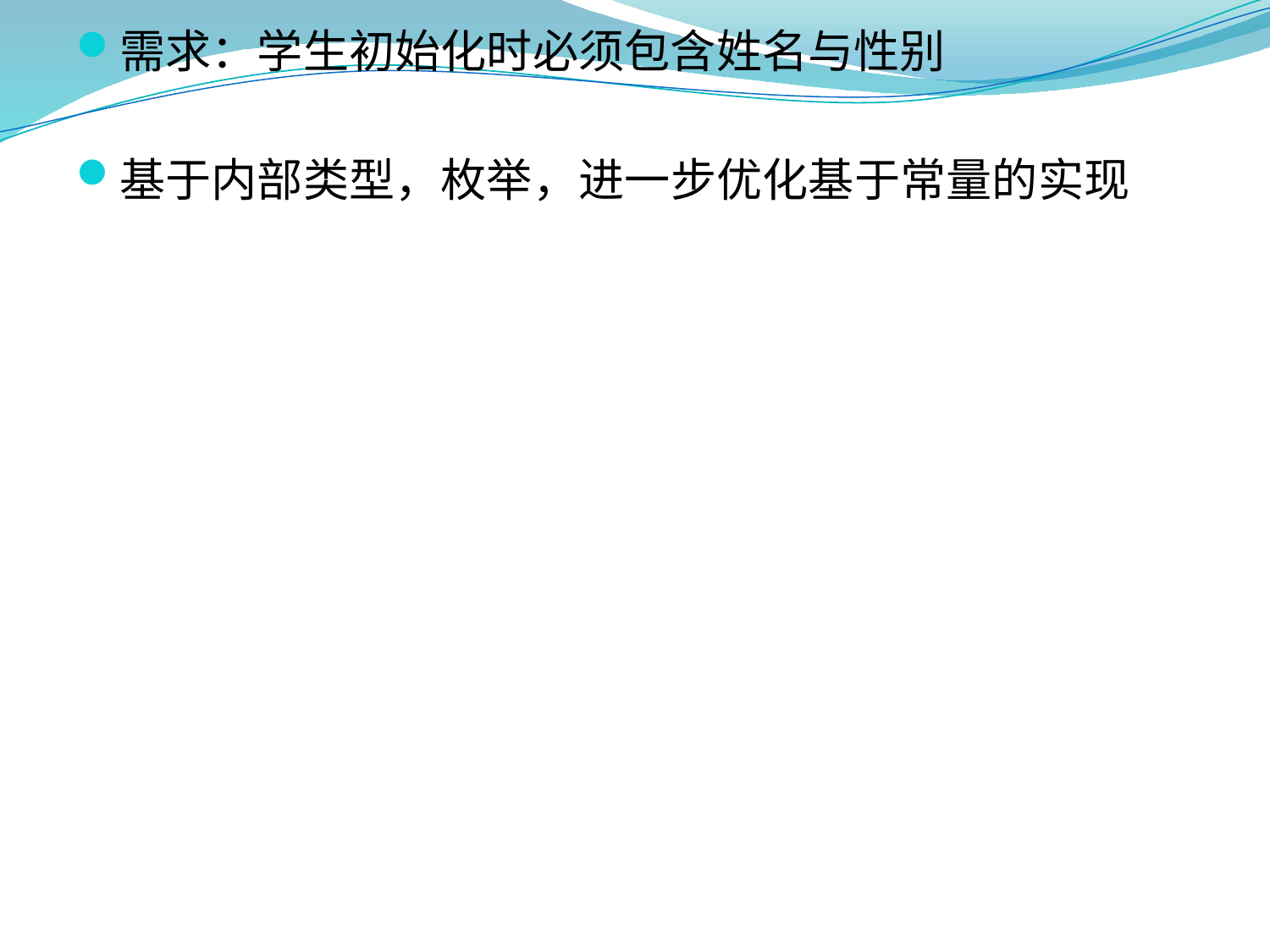

需求：学生初始化时必须包含姓名与性别

基于内部类型，枚举，进一步优化基于常量的实现
21